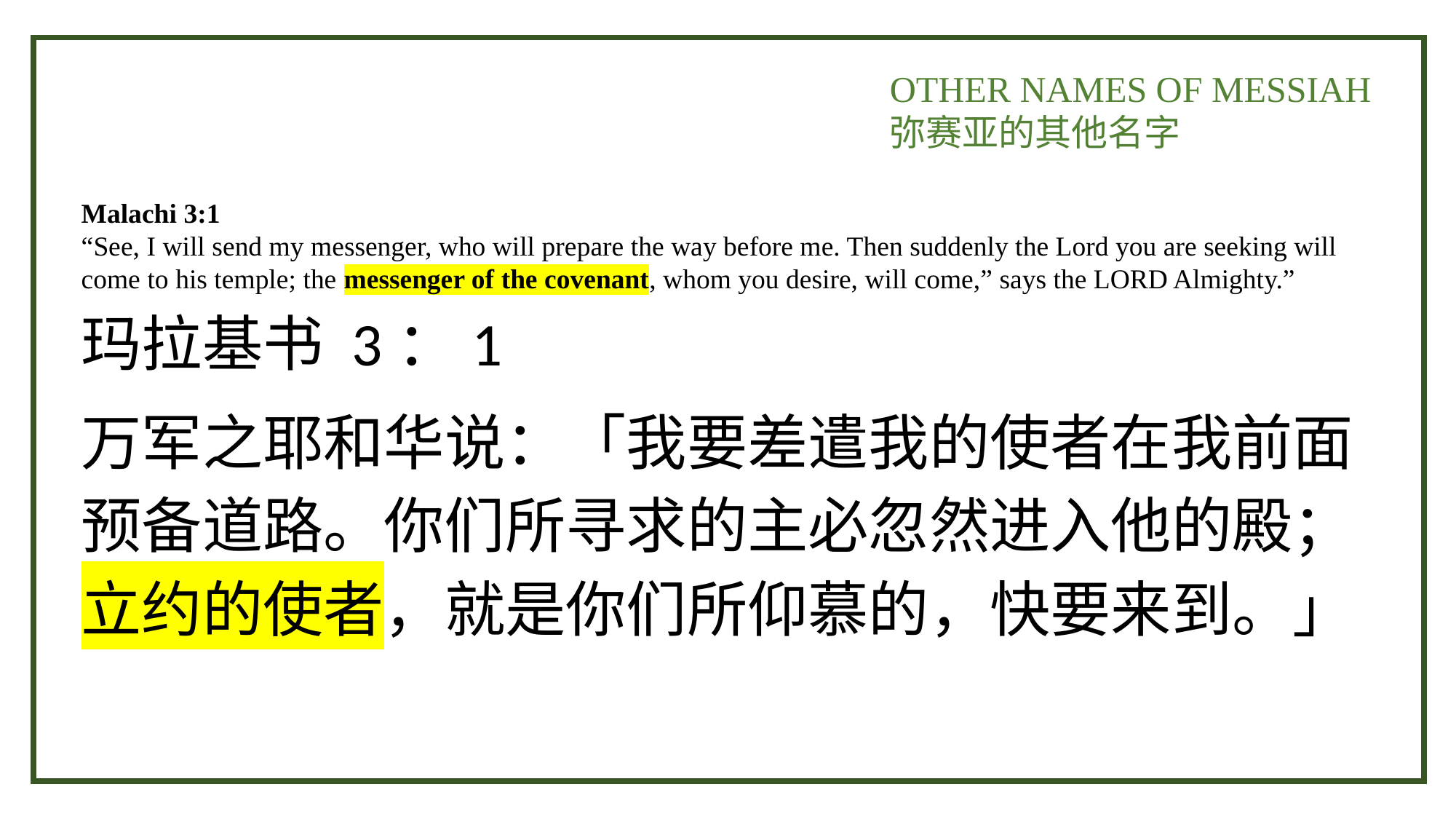

OTHER NAMES OF MESSIAH
弥赛亚的其他名字
Malachi 3:1
“See, I will send my messenger, who will prepare the way before me. Then suddenly the Lord you are seeking will come to his temple; the messenger of the covenant, whom you desire, will come,” says the LORD Almighty.”
玛拉基书 3：1
万军之耶和华说：「我要差遣我的使者在我前面预备道路。你们所寻求的主必忽然进入他的殿；立约的使者，就是你们所仰慕的，快要来到。」